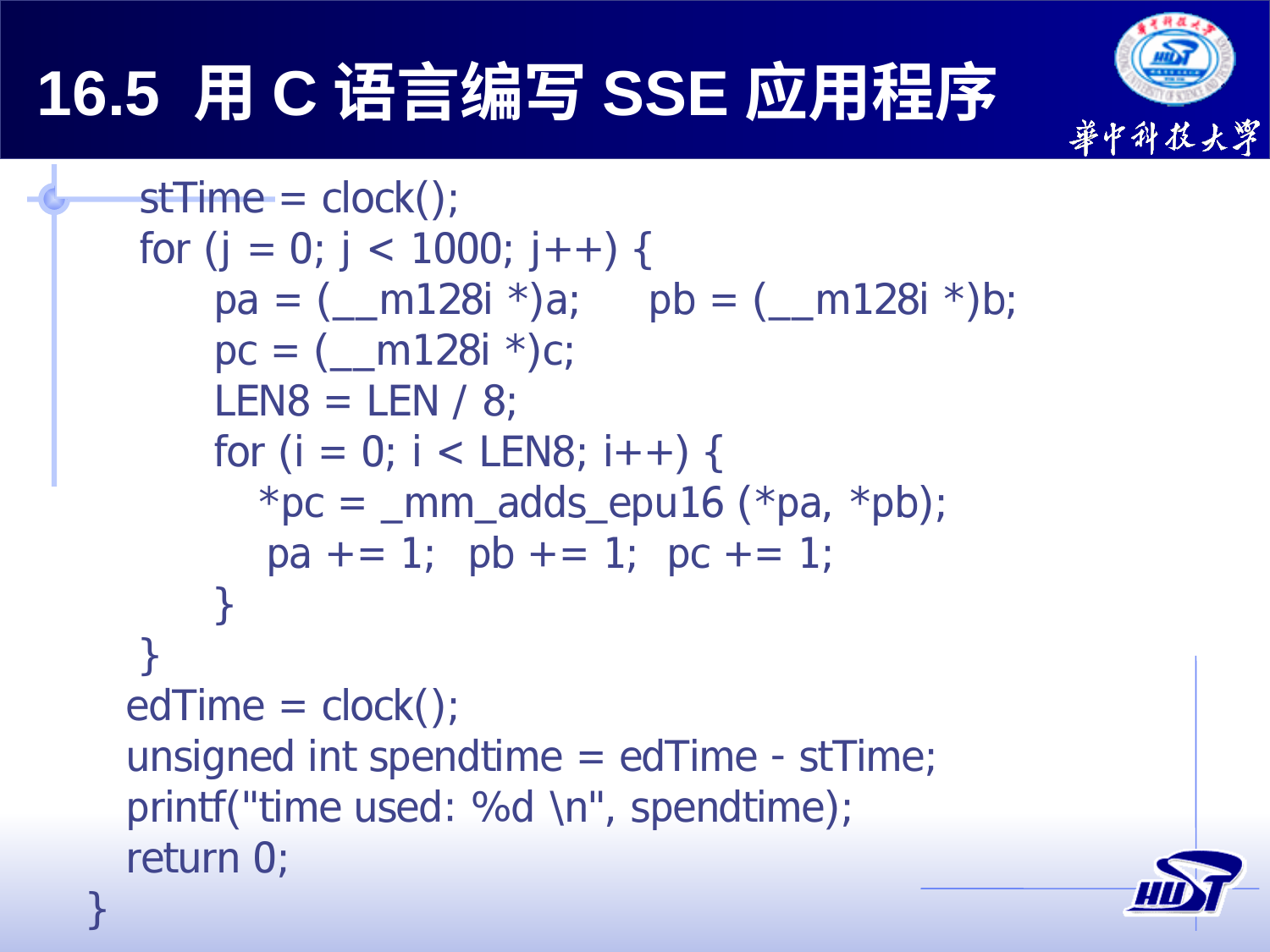

16.5 用C语言编写SSE应用程序
    stTime = clock();
    for (j = 0; j < 1000; j++) {
 	pa = (__m128i *)a;     pb = (__m128i *)b;
	pc = (__m128i *)c;
	LEN8 = LEN / 8;
	for (i = 0; i < LEN8; i++) {
             *pc = _mm_adds_epu16 (*pa, *pb);
	    pa += 1; 	pb += 1;  pc += 1;
	}
    }
   edTime = clock();
   unsigned int spendtime = edTime - stTime;
   printf("time used: %d \n", spendtime);
   return 0;
}